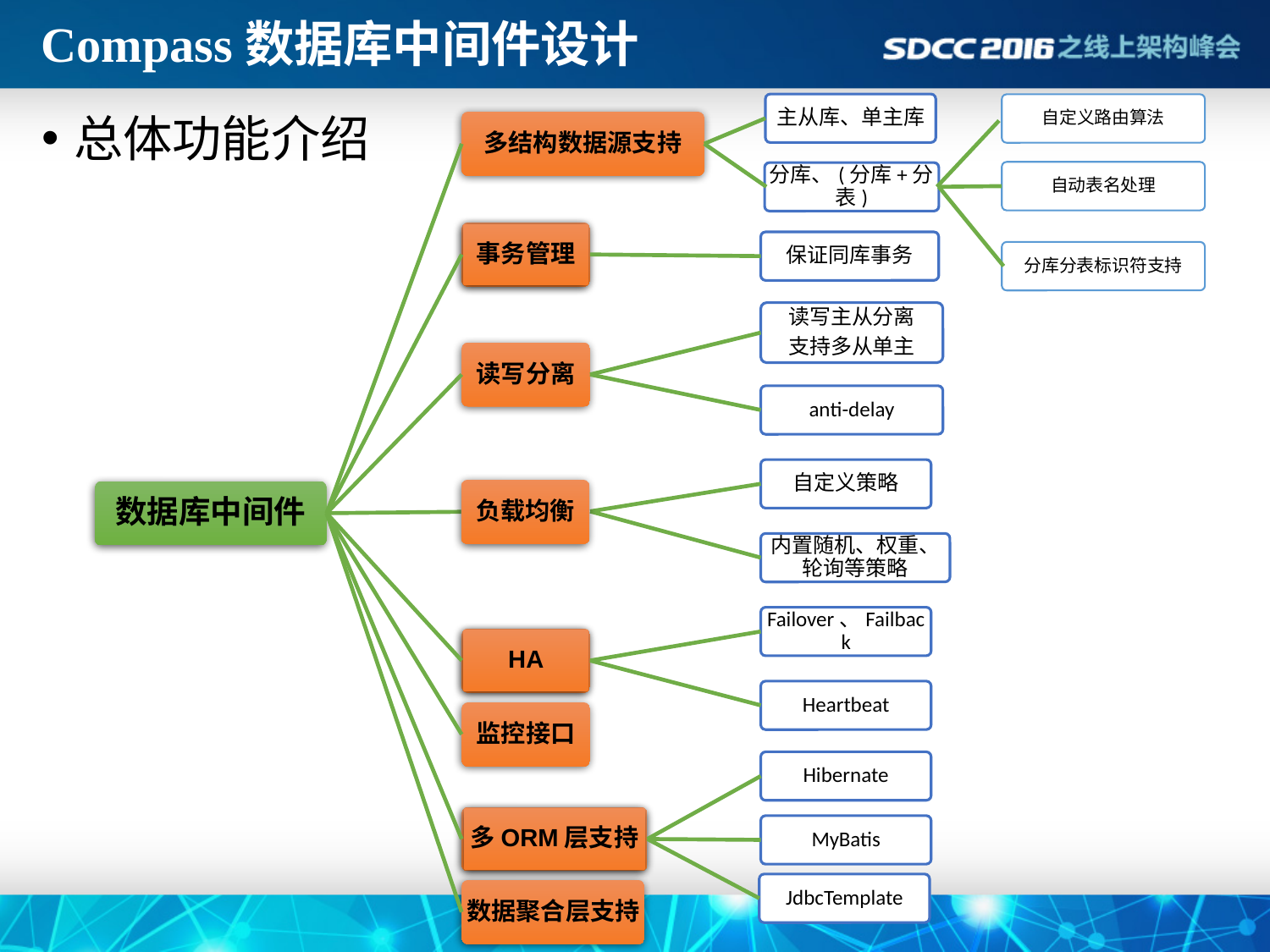

# Compass数据库中间件设计

主从库、单主库

自定义路由算法
总体功能介绍

多结构数据源支持

自动表名处理

分库、(分库+分表)

事务管理

保证同库事务

分库分表标识符支持

读写主从分离
支持多从单主

读写分离

anti-delay

自定义策略

负载均衡

数据库中间件

内置随机、权重、轮询等策略

Failover、Failback

HA

Heartbeat

监控接口

Hibernate

多ORM层支持

MyBatis

JdbcTemplate

数据聚合层支持